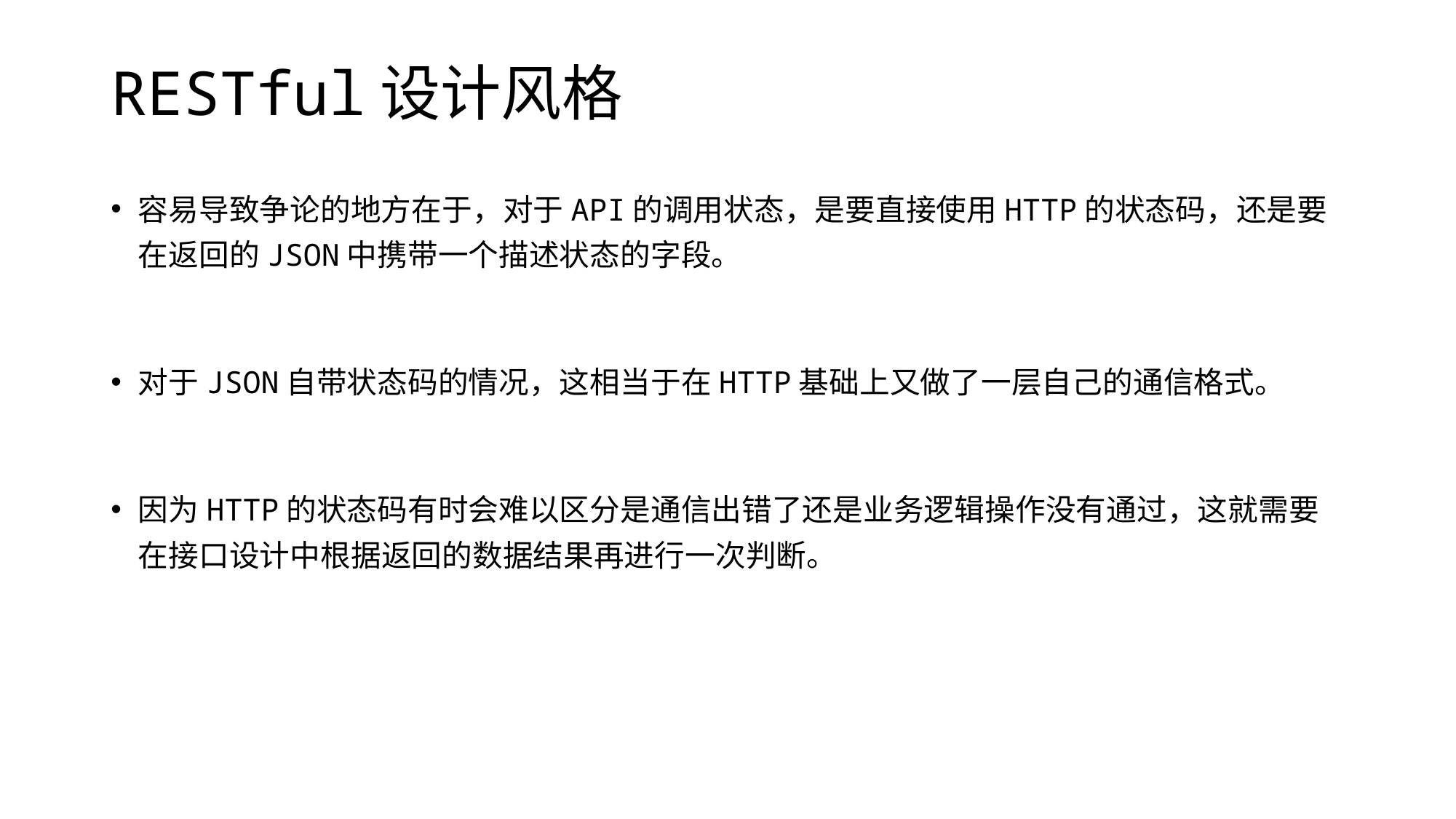

# RESTful设计风格
容易导致争论的地方在于，对于API的调用状态，是要直接使用HTTP的状态码，还是要在返回的JSON中携带一个描述状态的字段。

对于JSON自带状态码的情况，这相当于在HTTP基础上又做了一层自己的通信格式。

因为HTTP的状态码有时会难以区分是通信出错了还是业务逻辑操作没有通过，这就需要在接口设计中根据返回的数据结果再进行一次判断。